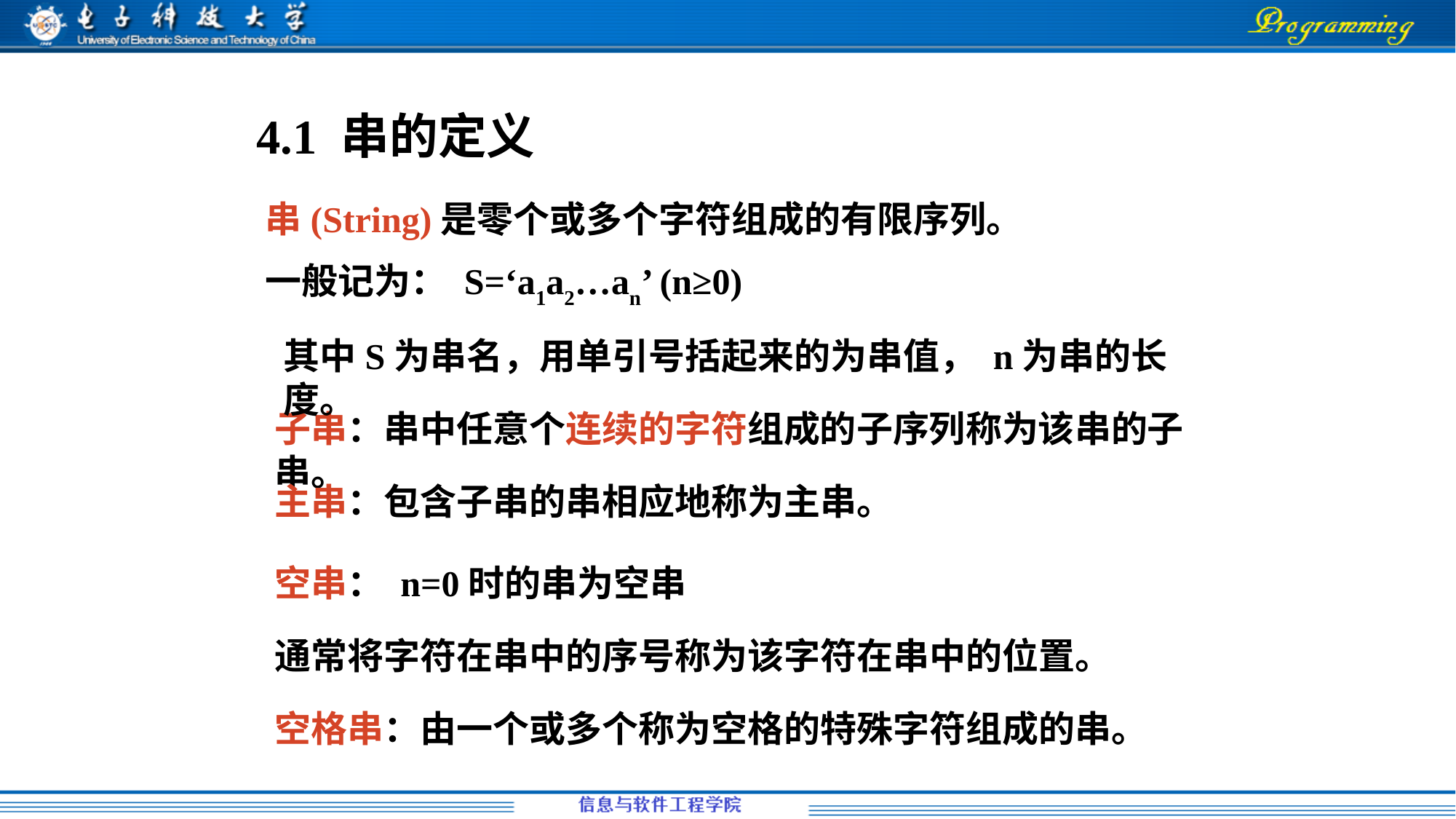

4.1 串的定义
串(String)是零个或多个字符组成的有限序列。
一般记为： S=‘a1a2…an’ (n≥0)
其中S为串名，用单引号括起来的为串值， n为串的长度。
子串：串中任意个连续的字符组成的子序列称为该串的子串。
主串：包含子串的串相应地称为主串。
空串： n=0时的串为空串
通常将字符在串中的序号称为该字符在串中的位置。
空格串：由一个或多个称为空格的特殊字符组成的串。